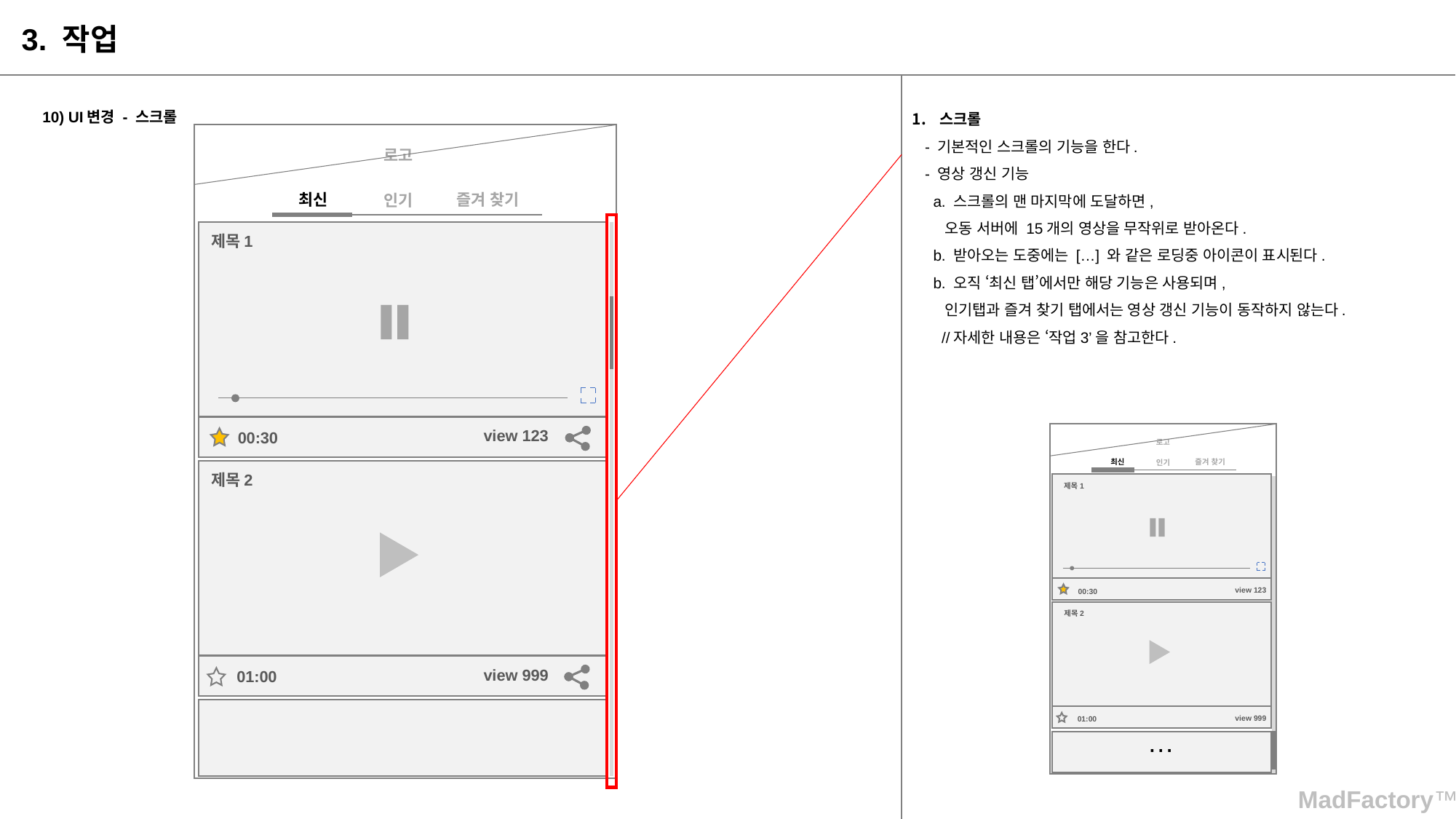

3. 작업

스크롤
   - 기본적인 스크롤의 기능을 한다.
   - 영상 갱신 기능
     a. 스크롤의 맨 마지막에 도달하면,
       오동 서버에 15개의 영상을 무작위로 받아온다.
     b. 받아오는 도중에는 […] 와 같은 로딩중 아이콘이 표시된다.
     b. 오직 ‘최신 탭’에서만 해당 기능은 사용되며,
       인기탭과 즐겨 찾기 탭에서는 영상 갱신 기능이 동작하지 않는다.
       //자세한 내용은 ‘작업3’을 참고한다.
10) UI변경 - 스크롤

로고
최신
즐겨 찾기
인기

제목1

view 123
00:30

로고
최신
즐겨 찾기
인기

제목2

제목1

view 123
00:30

제목2

view 999
01:00

view 999
01:00

…

MadFactory™